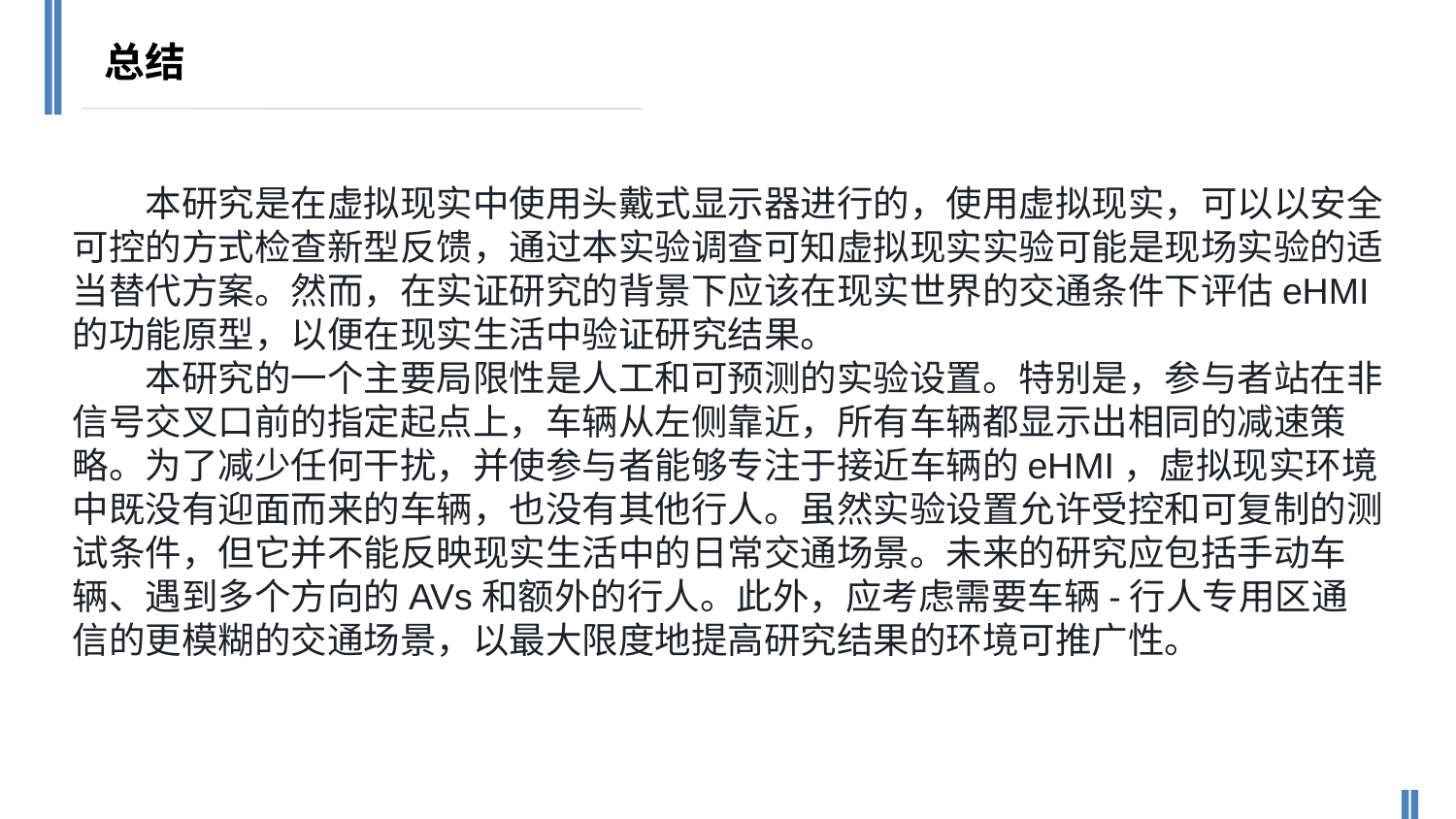

总结
本研究是在虚拟现实中使用头戴式显示器进行的，使用虚拟现实，可以以安全可控的方式检查新型反馈，通过本实验调查可知虚拟现实实验可能是现场实验的适当替代方案。然而，在实证研究的背景下应该在现实世界的交通条件下评估eHMI的功能原型，以便在现实生活中验证研究结果。
本研究的一个主要局限性是人工和可预测的实验设置。特别是，参与者站在非信号交叉口前的指定起点上，车辆从左侧靠近，所有车辆都显示出相同的减速策略。为了减少任何干扰，并使参与者能够专注于接近车辆的eHMI，虚拟现实环境中既没有迎面而来的车辆，也没有其他行人。虽然实验设置允许受控和可复制的测试条件，但它并不能反映现实生活中的日常交通场景。未来的研究应包括手动车辆、遇到多个方向的AVs和额外的行人。此外，应考虑需要车辆-行人专用区通信的更模糊的交通场景，以最大限度地提高研究结果的环境可推广性。